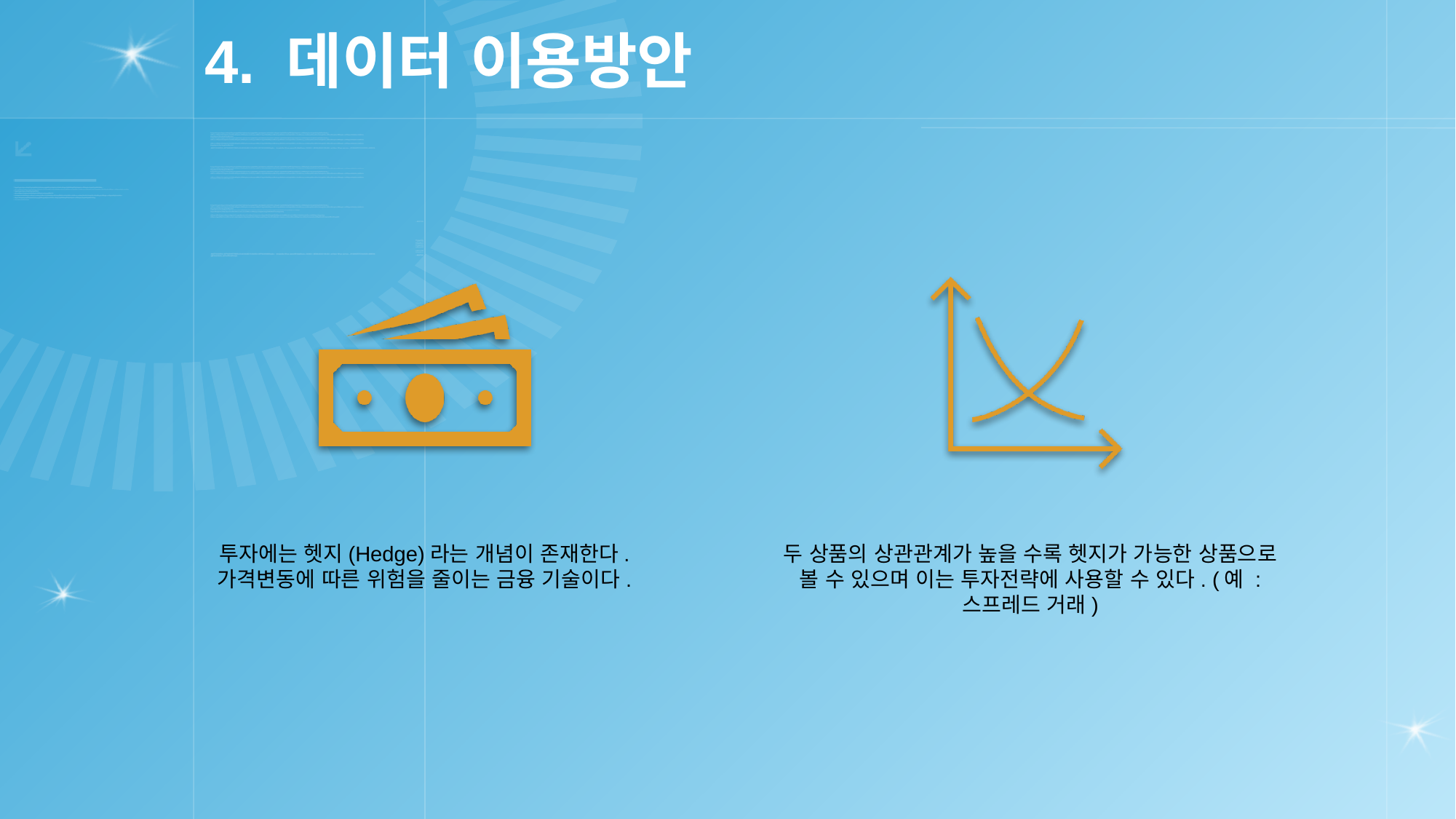

# 4. 데이터 이용방안
투자에는 헷지(Hedge)라는 개념이 존재한다. 가격변동에 따른 위험을 줄이는 금융 기술이다.
두 상품의 상관관계가 높을 수록 헷지가 가능한 상품으로 볼 수 있으며 이는 투자전략에 사용할 수 있다. (예 : 스프레드 거래)